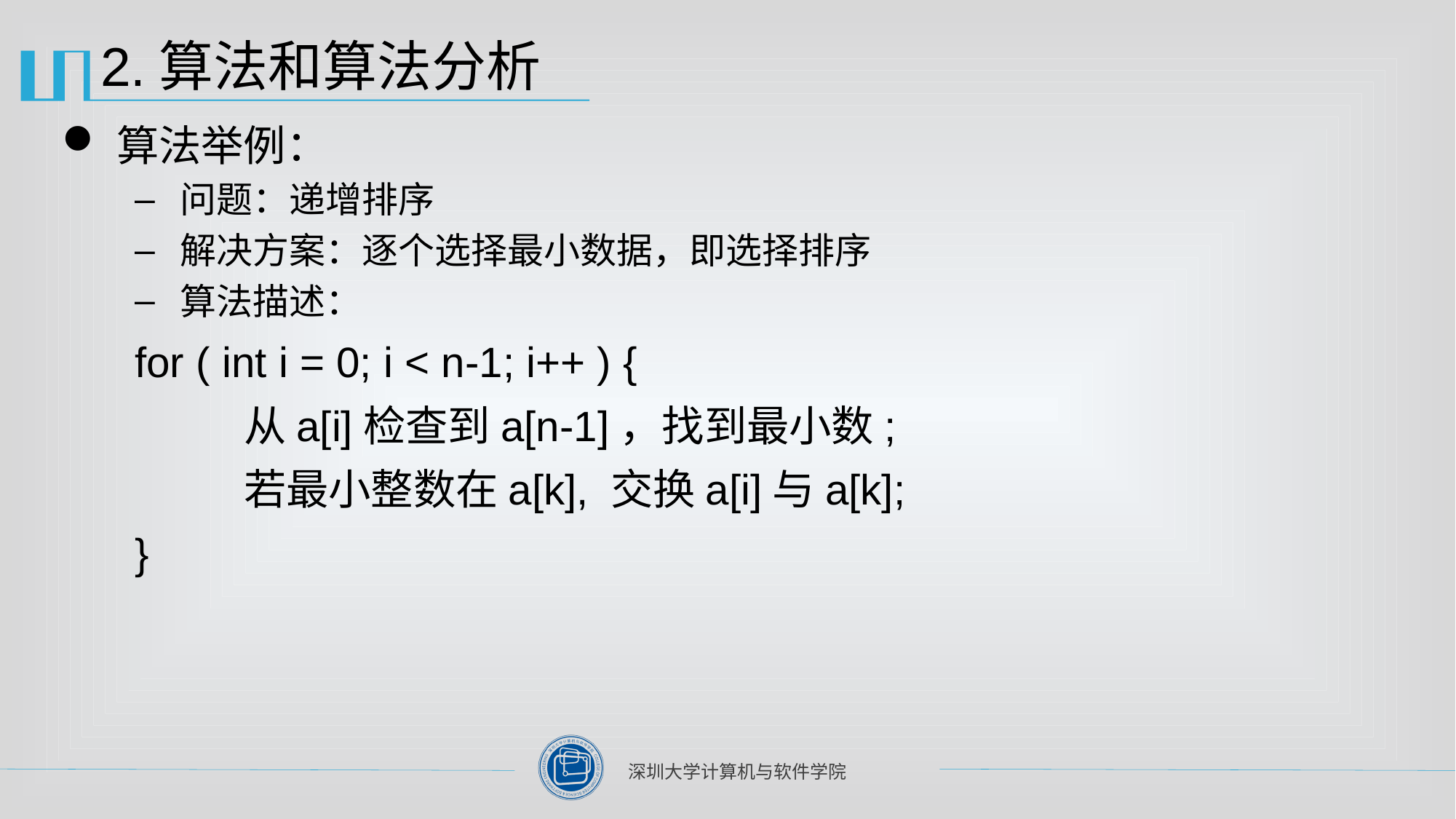

# 2.算法和算法分析
算法举例：
问题：递增排序
解决方案：逐个选择最小数据，即选择排序
算法描述：
	for ( int i = 0; i < n-1; i++ ) {
		从a[i]检查到a[n-1]，找到最小数;
		若最小整数在a[k], 交换a[i]与a[k];
	}

23